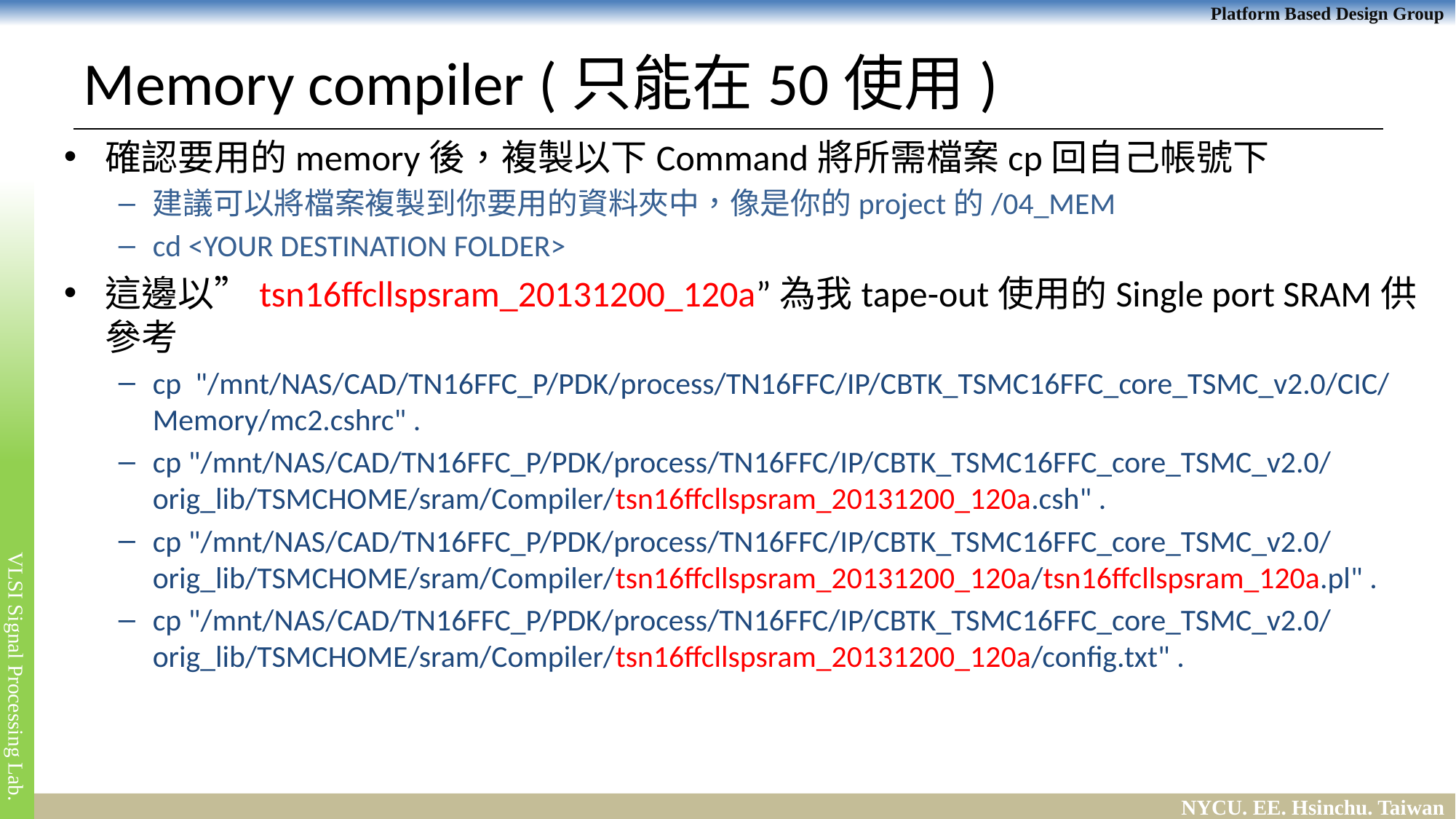

# Memory compiler (只能在50使用)
確認要用的memory後，複製以下Command將所需檔案cp回自己帳號下
建議可以將檔案複製到你要用的資料夾中，像是你的project的/04_MEM
cd <YOUR DESTINATION FOLDER>
這邊以”tsn16ffcllspsram_20131200_120a”為我tape-out使用的Single port SRAM供參考
cp  "/mnt/NAS/CAD/TN16FFC_P/PDK/process/TN16FFC/IP/CBTK_TSMC16FFC_core_TSMC_v2.0/CIC/Memory/mc2.cshrc" .
cp "/mnt/NAS/CAD/TN16FFC_P/PDK/process/TN16FFC/IP/CBTK_TSMC16FFC_core_TSMC_v2.0/orig_lib/TSMCHOME/sram/Compiler/tsn16ffcllspsram_20131200_120a.csh" .
cp "/mnt/NAS/CAD/TN16FFC_P/PDK/process/TN16FFC/IP/CBTK_TSMC16FFC_core_TSMC_v2.0/orig_lib/TSMCHOME/sram/Compiler/tsn16ffcllspsram_20131200_120a/tsn16ffcllspsram_120a.pl" .
cp "/mnt/NAS/CAD/TN16FFC_P/PDK/process/TN16FFC/IP/CBTK_TSMC16FFC_core_TSMC_v2.0/orig_lib/TSMCHOME/sram/Compiler/tsn16ffcllspsram_20131200_120a/config.txt" .